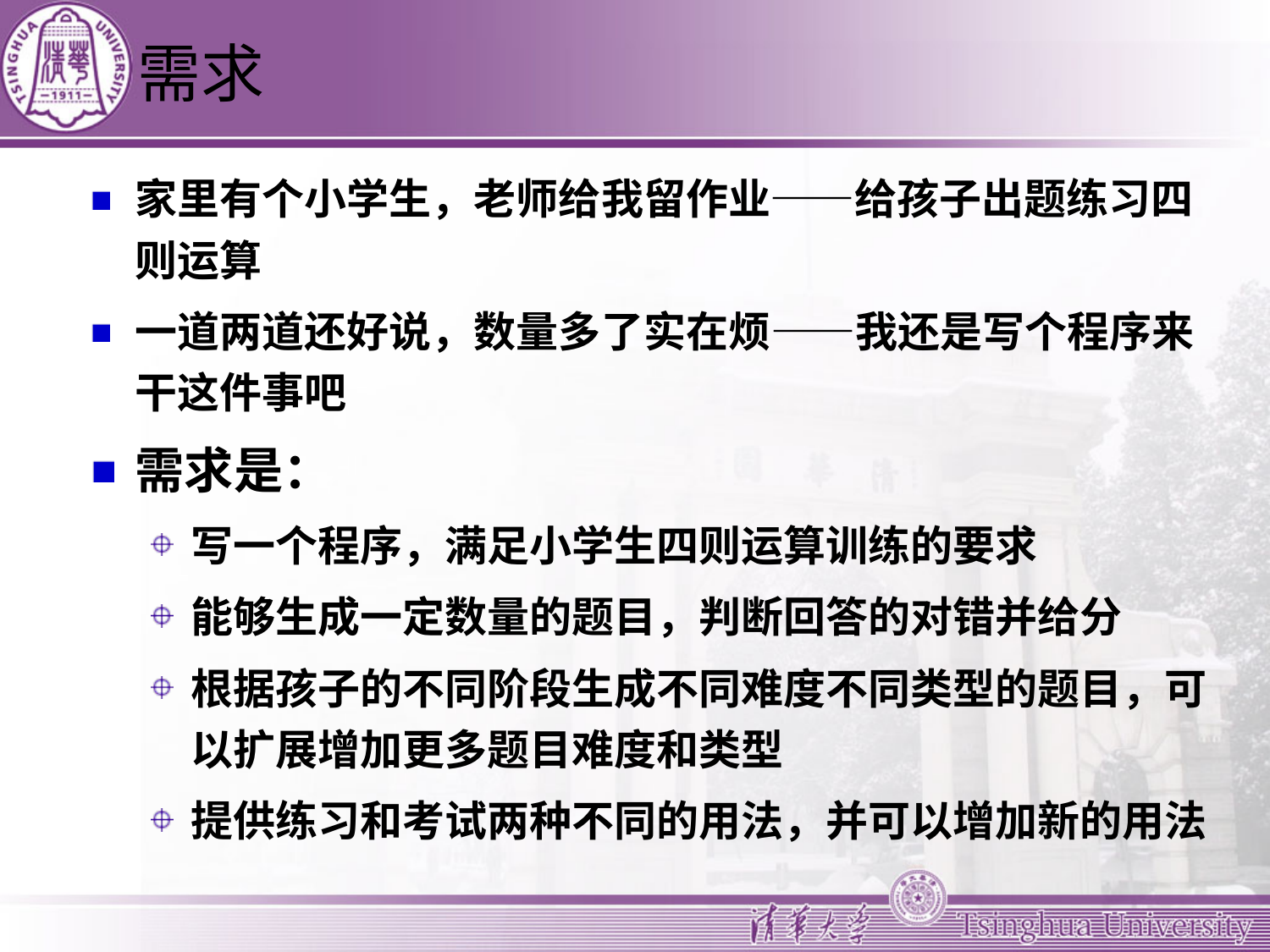

# 需求
家里有个小学生，老师给我留作业——给孩子出题练习四则运算
一道两道还好说，数量多了实在烦——我还是写个程序来干这件事吧
需求是：
写一个程序，满足小学生四则运算训练的要求
能够生成一定数量的题目，判断回答的对错并给分
根据孩子的不同阶段生成不同难度不同类型的题目，可以扩展增加更多题目难度和类型
提供练习和考试两种不同的用法，并可以增加新的用法